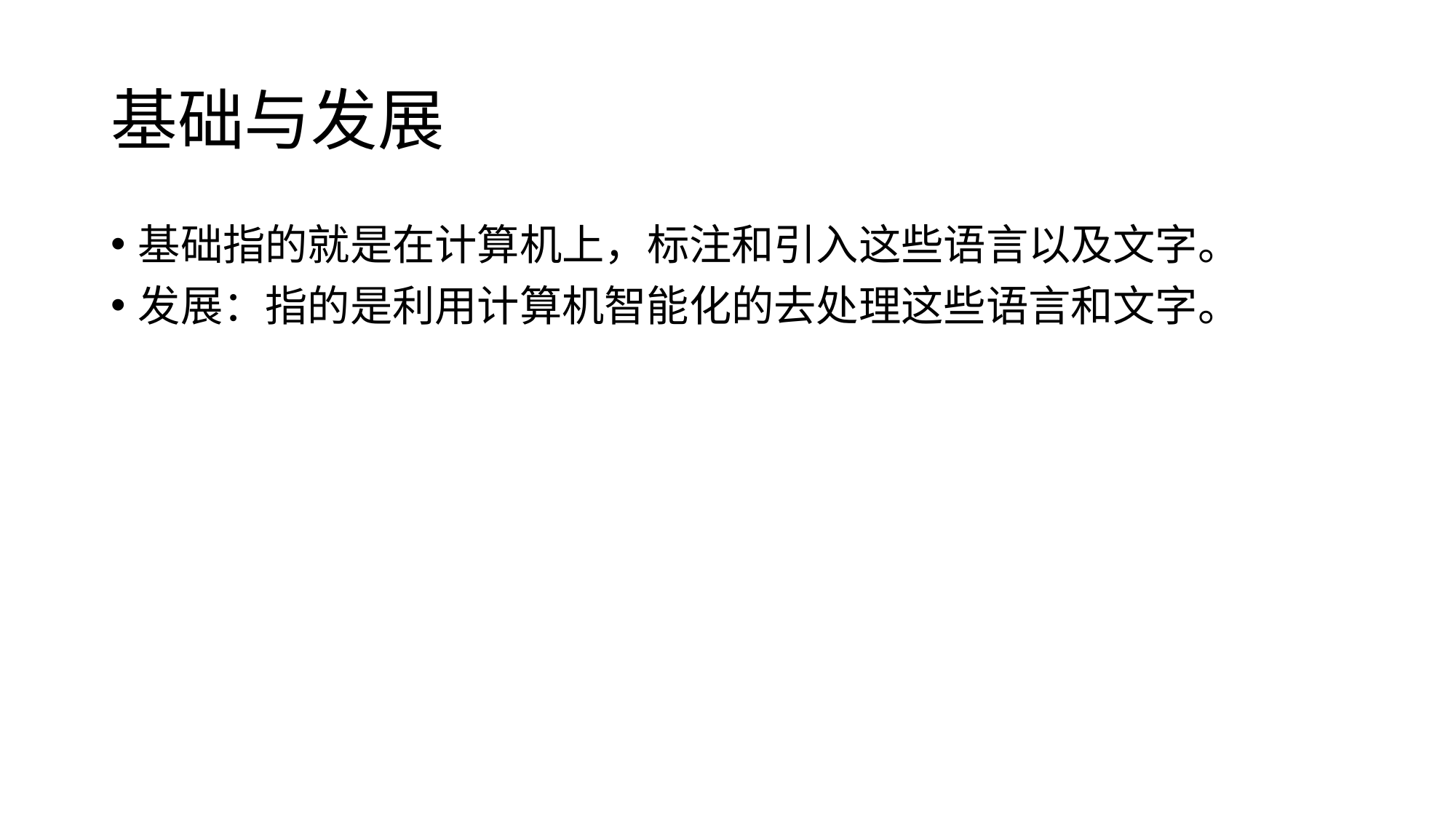

# 基础与发展
基础指的就是在计算机上，标注和引入这些语言以及文字。
发展：指的是利用计算机智能化的去处理这些语言和文字。